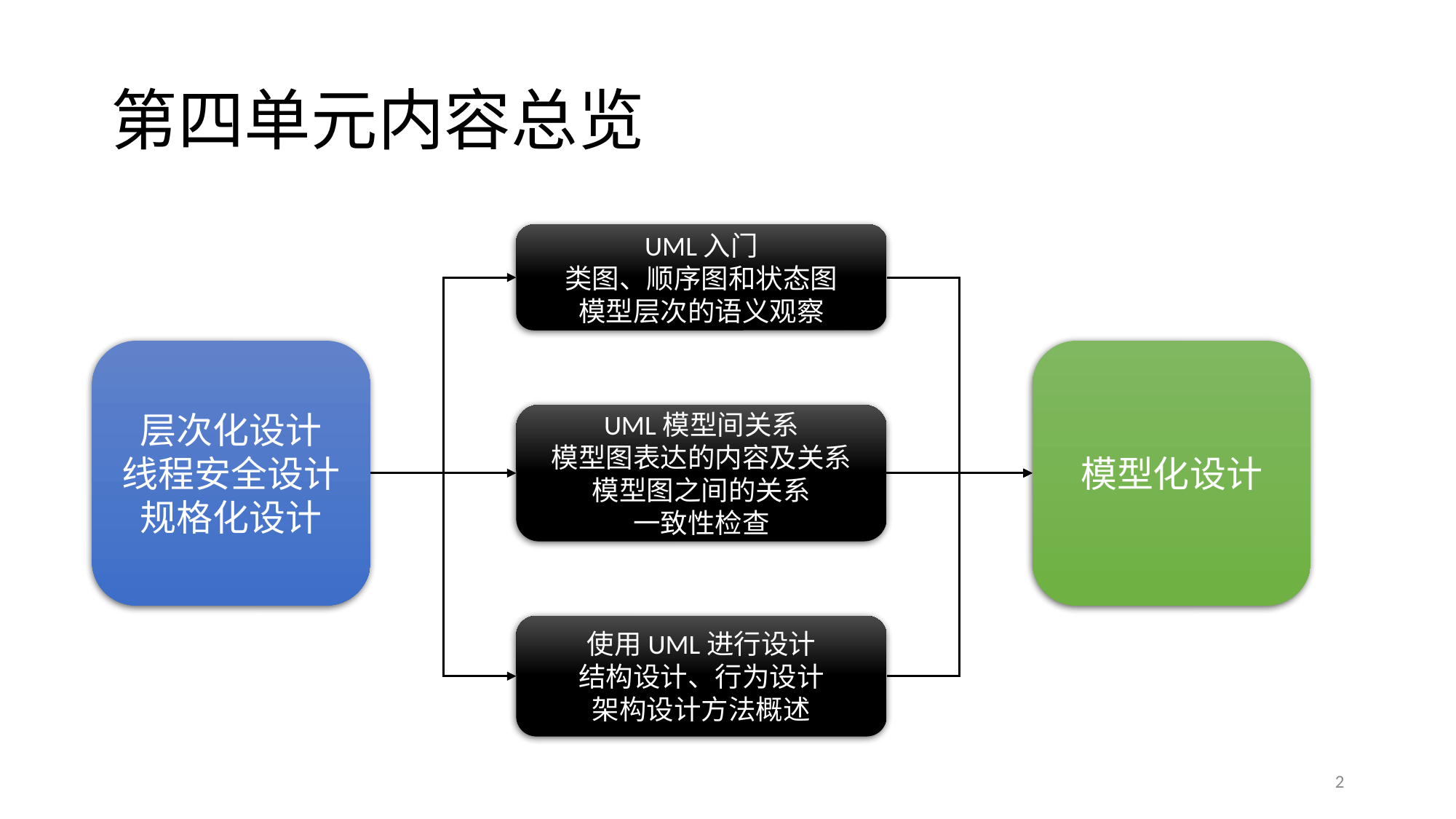

# 第四单元内容总览
UML入门
类图、顺序图和状态图
模型层次的语义观察
层次化设计
线程安全设计
规格化设计
模型化设计
UML模型间关系
模型图表达的内容及关系
模型图之间的关系
一致性检查
使用UML进行设计
结构设计、行为设计
架构设计方法概述
2